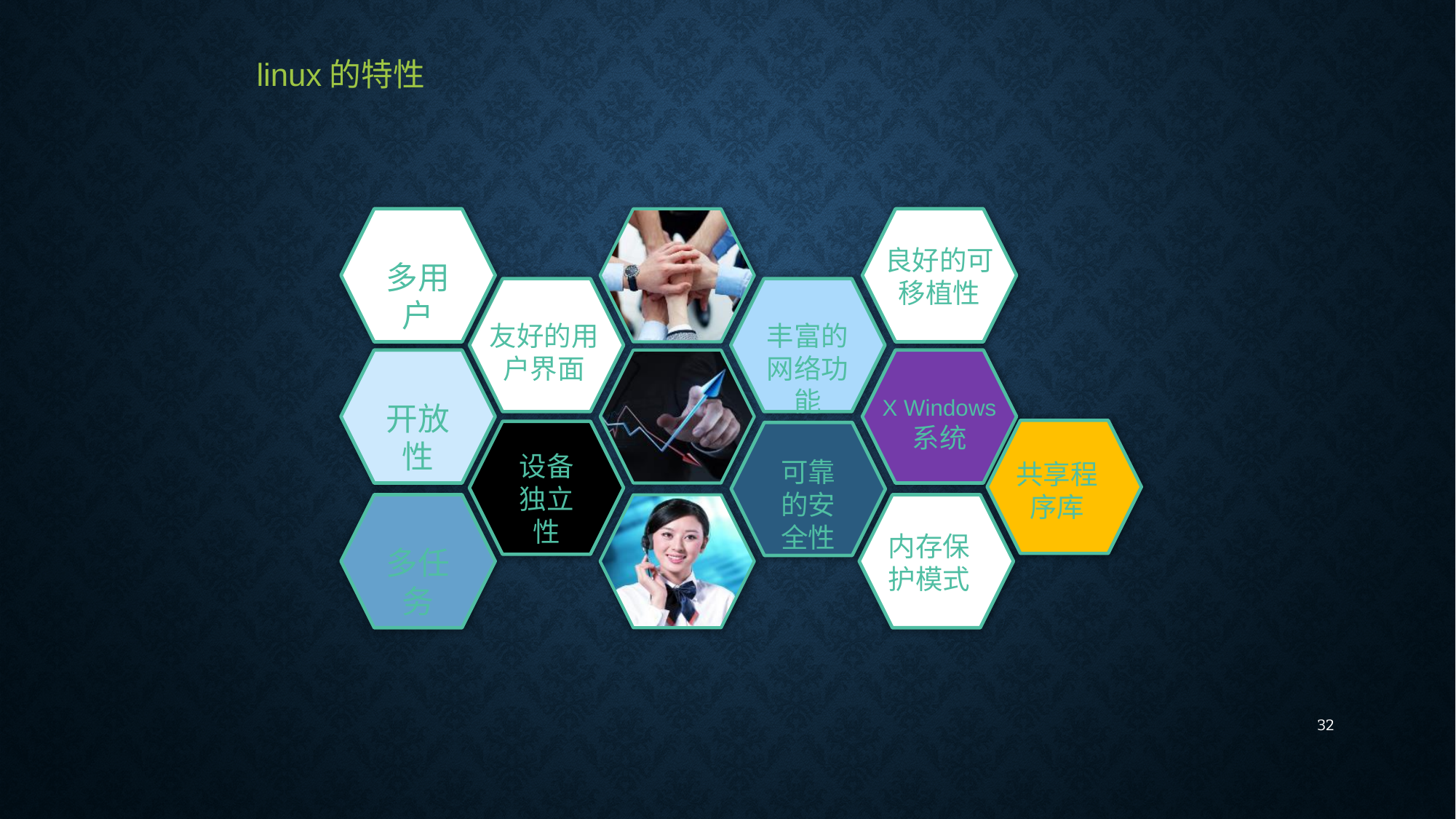

linux的特性

良好的可移植性
多用户

友好的用户界面
丰富的网络功能

X Windows
系统
开放性

设备独立性
可靠的安全性
共享程序库

内存保护模式
多任务
32